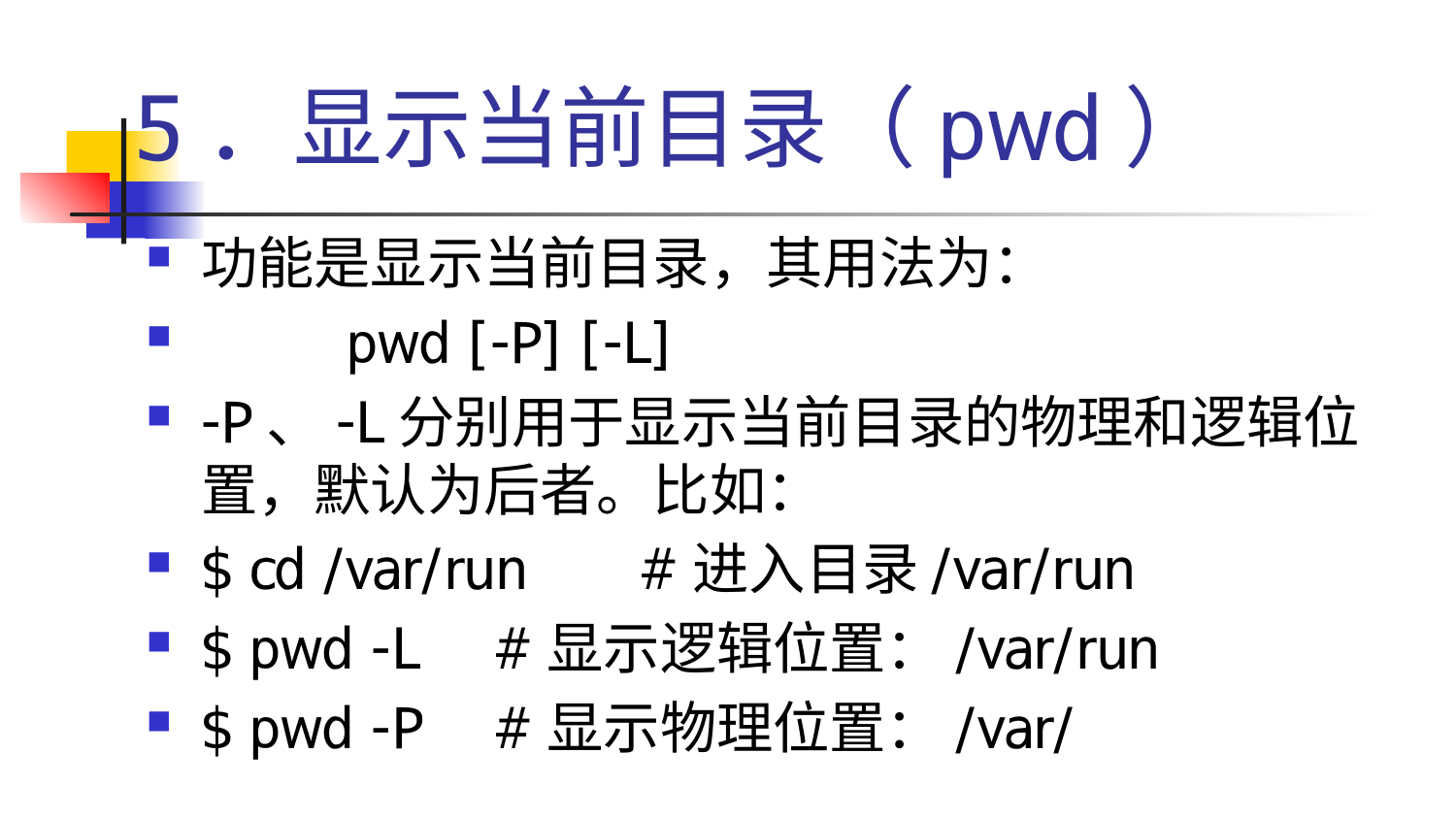

# 5．显示当前目录（pwd）
功能是显示当前目录，其用法为：
 	pwd [-P] [-L]
-P、-L分别用于显示当前目录的物理和逻辑位置，默认为后者。比如：
$ cd /var/run 	#进入目录/var/run
$ pwd -L 	#显示逻辑位置：/var/run
$ pwd -P 	#显示物理位置：/var/